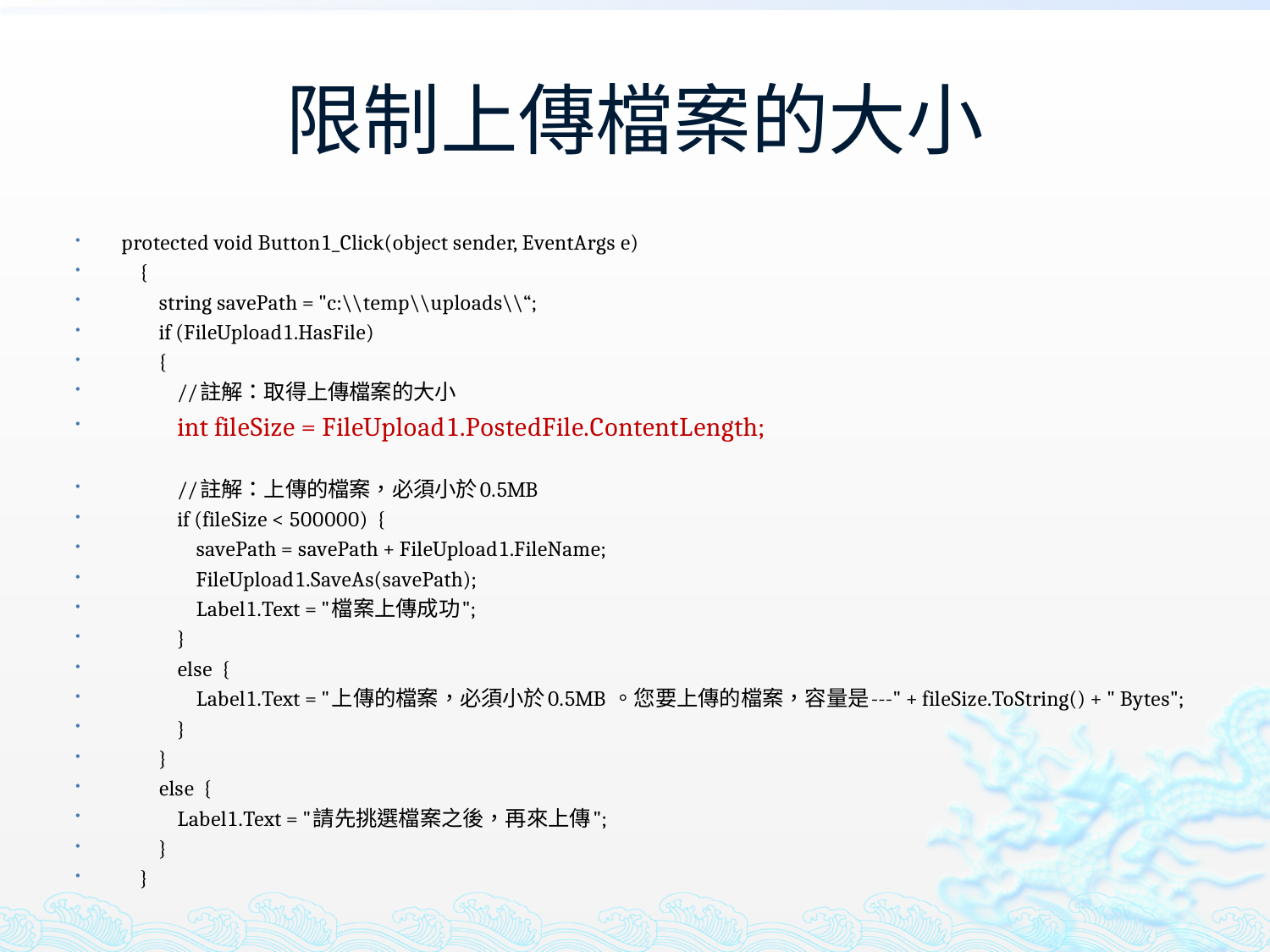

# 限制上傳檔案的大小
protected void Button1_Click(object sender, EventArgs e)
    {
        string savePath = "c:\\temp\\uploads\\“;
        if (FileUpload1.HasFile)
        {
            //註解：取得上傳檔案的大小
            int fileSize = FileUpload1.PostedFile.ContentLength;

            //註解：上傳的檔案，必須小於0.5MB
            if (fileSize < 500000)  {
                savePath = savePath + FileUpload1.FileName;
                FileUpload1.SaveAs(savePath);
                Label1.Text = "檔案上傳成功";
            }
            else  {
                Label1.Text = "上傳的檔案，必須小於0.5MB 。您要上傳的檔案，容量是---" + fileSize.ToString() + " Bytes";
            }
        }
        else  {
            Label1.Text = "請先挑選檔案之後，再來上傳";
        }
    }